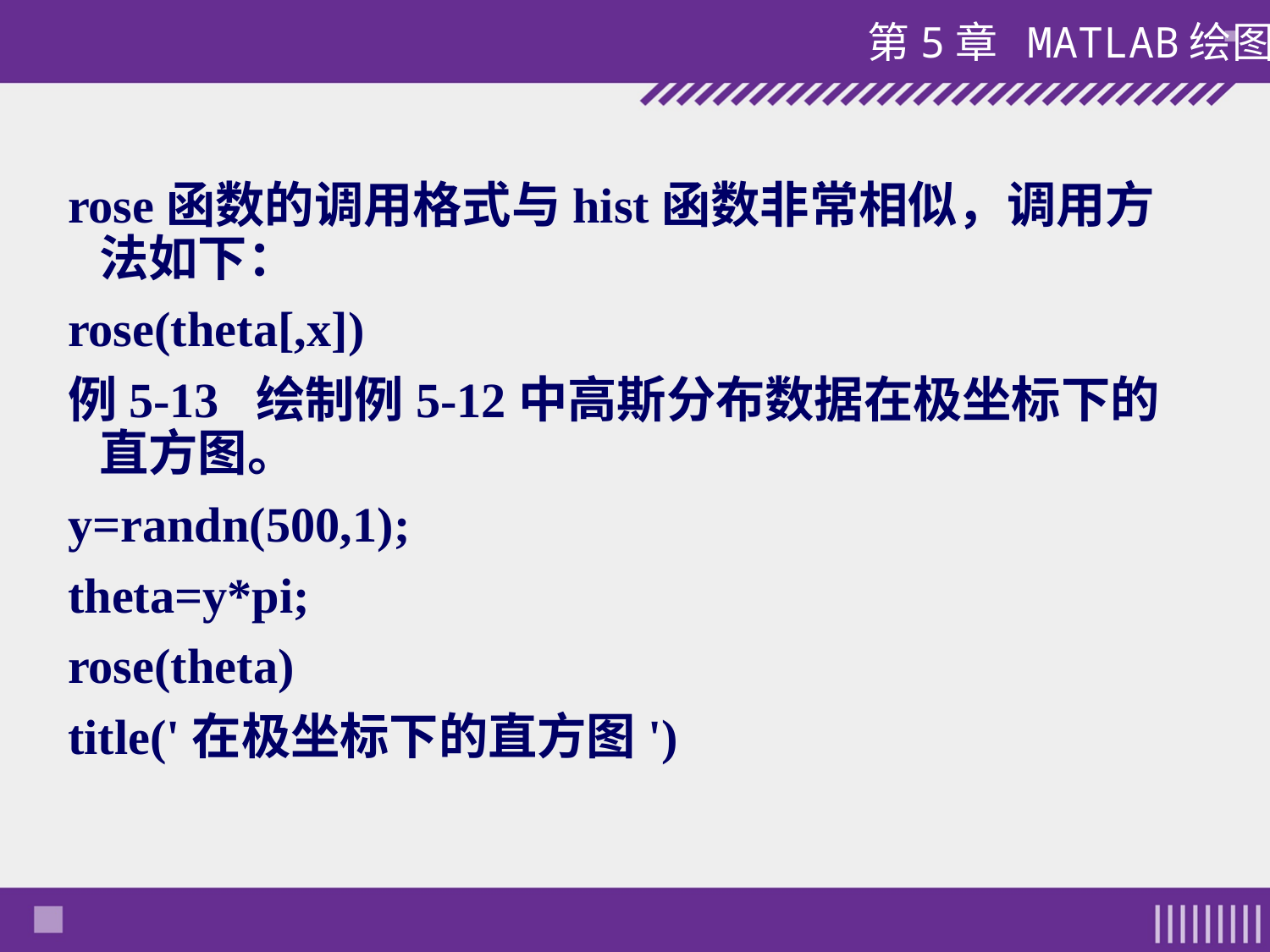

rose函数的调用格式与hist函数非常相似，调用方法如下：
rose(theta[,x])
例5-13  绘制例5-12中高斯分布数据在极坐标下的直方图。
y=randn(500,1);
theta=y*pi;
rose(theta)
title('在极坐标下的直方图')